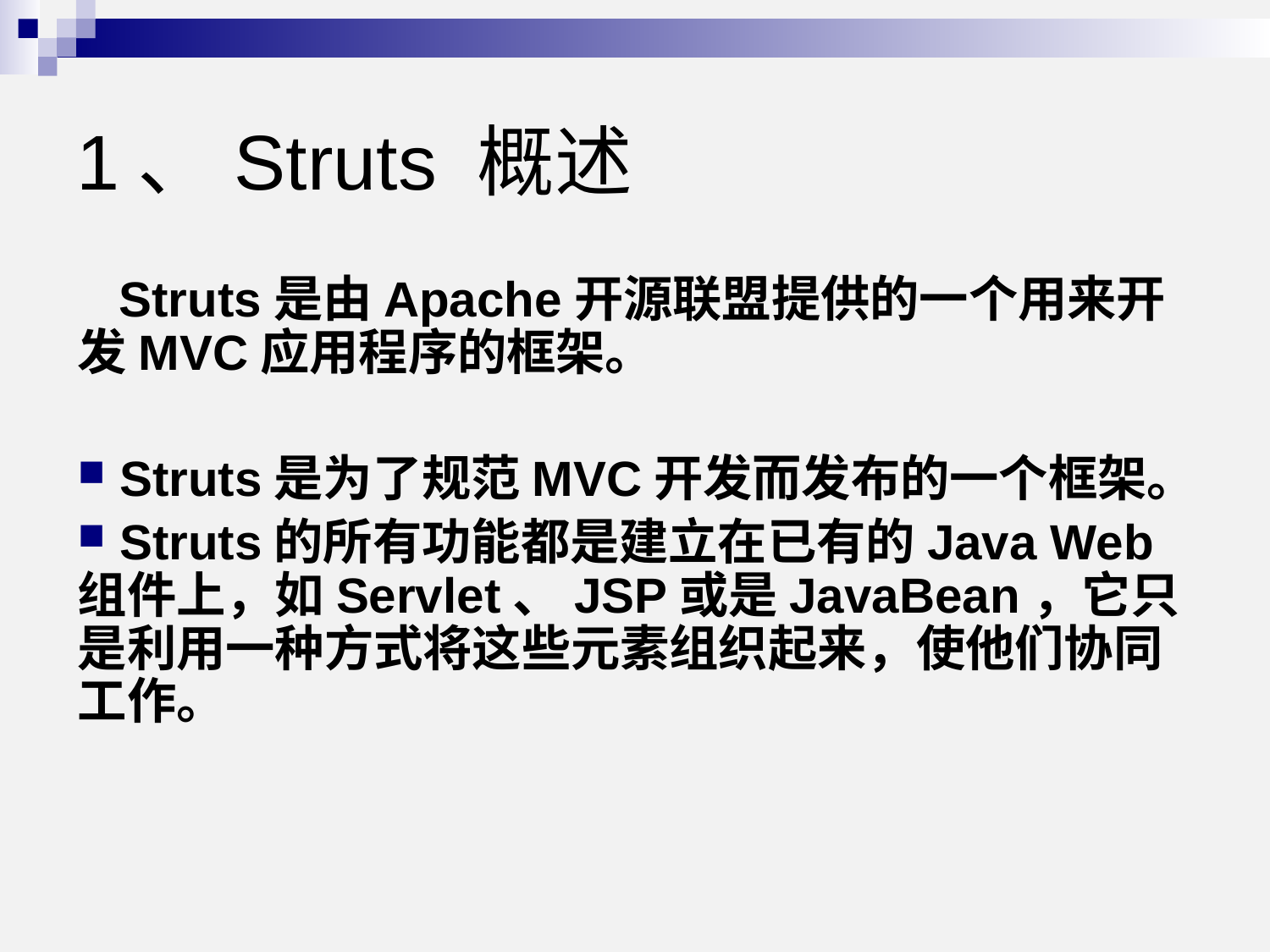

# 1、Struts 概述
   Struts是由Apache开源联盟提供的一个用来开发MVC应用程序的框架。

 Struts是为了规范MVC开发而发布的一个框架。
 Struts的所有功能都是建立在已有的Java Web组件上，如Servlet、JSP或是JavaBean，它只是利用一种方式将这些元素组织起来，使他们协同工作。
2